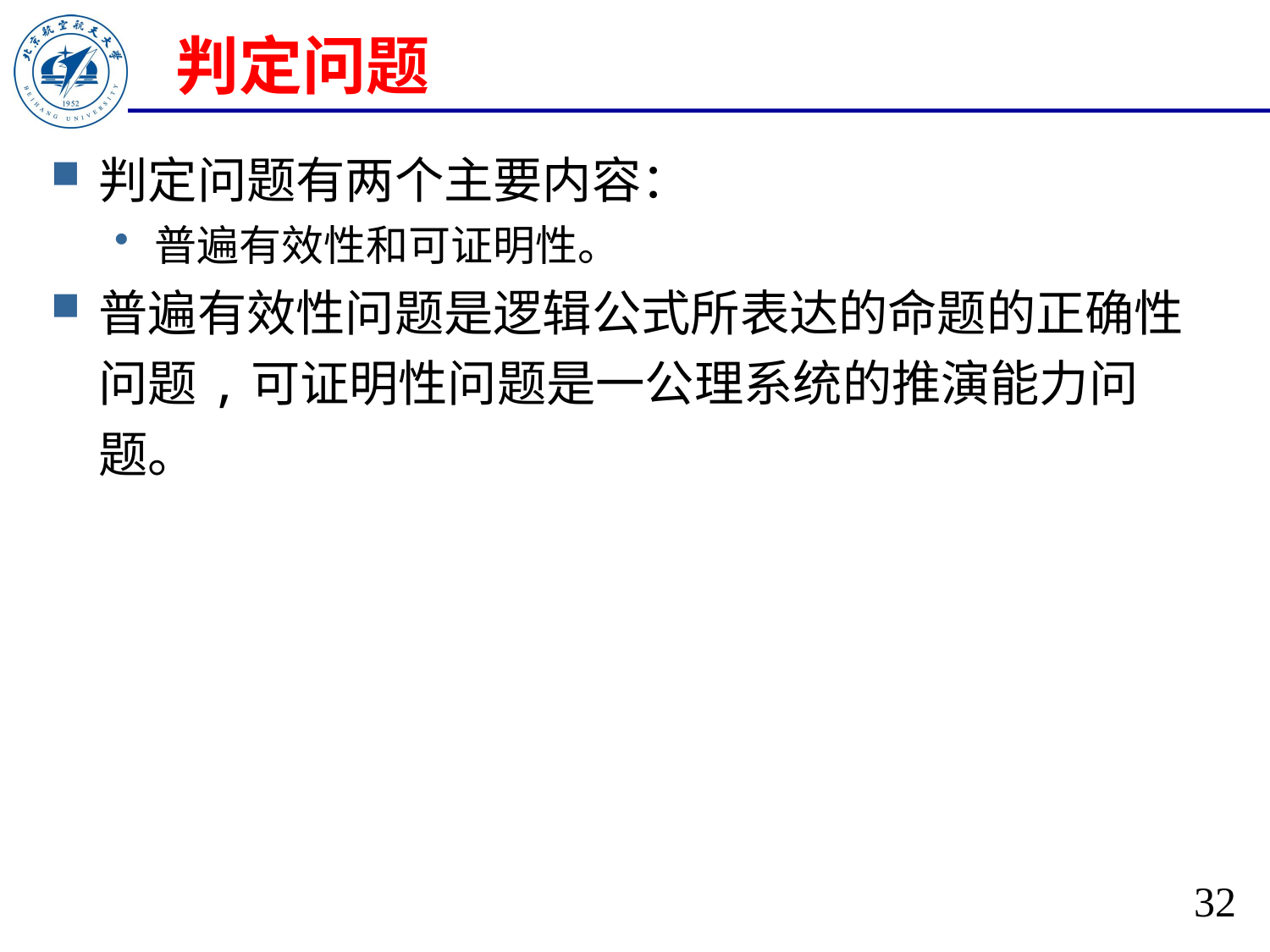

# 判定问题
判定问题有两个主要内容：
普遍有效性和可证明性。
普遍有效性问题是逻辑公式所表达的命题的正确性问题,可证明性问题是一公理系统的推演能力问题。